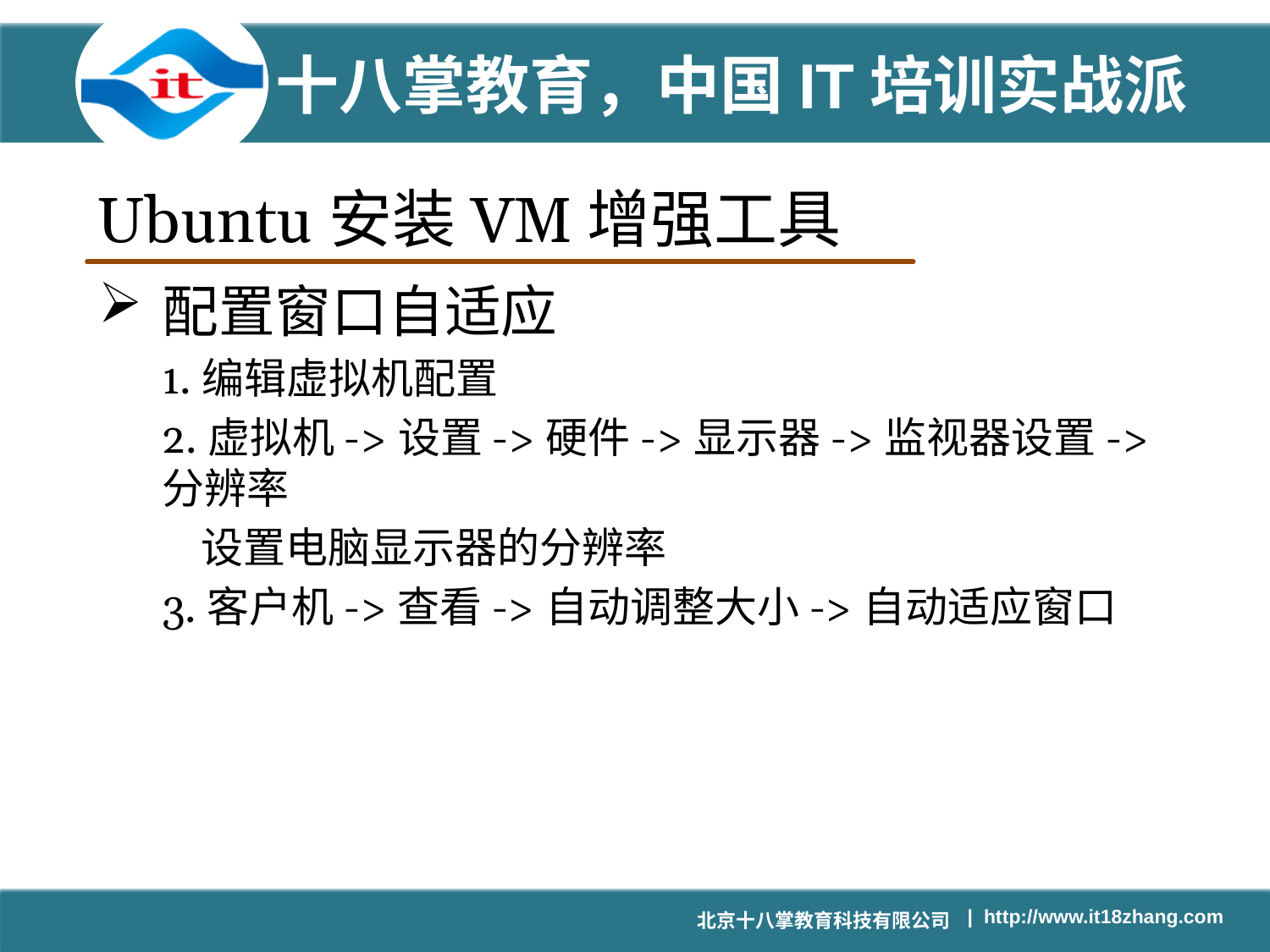

# Ubuntu安装VM增强工具
配置窗口自适应
1.编辑虚拟机配置
2.虚拟机->设置->硬件->显示器->监视器设置->分辨率
   设置电脑显示器的分辨率
3.客户机->查看->自动调整大小->自动适应窗口